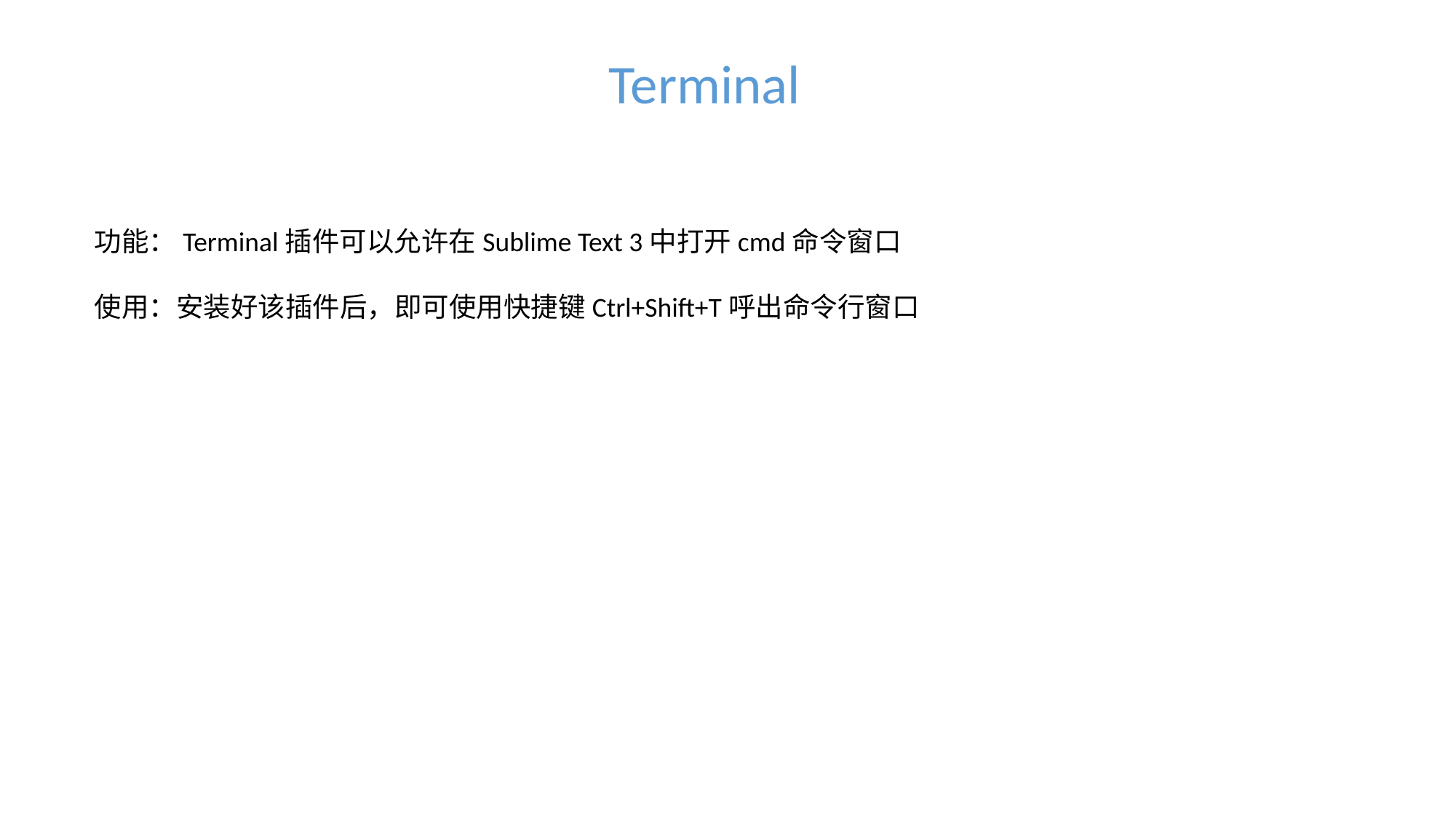

Terminal

功能：Terminal插件可以允许在Sublime Text 3中打开cmd命令窗口

使用：安装好该插件后，即可使用快捷键Ctrl+Shift+T呼出命令行窗口